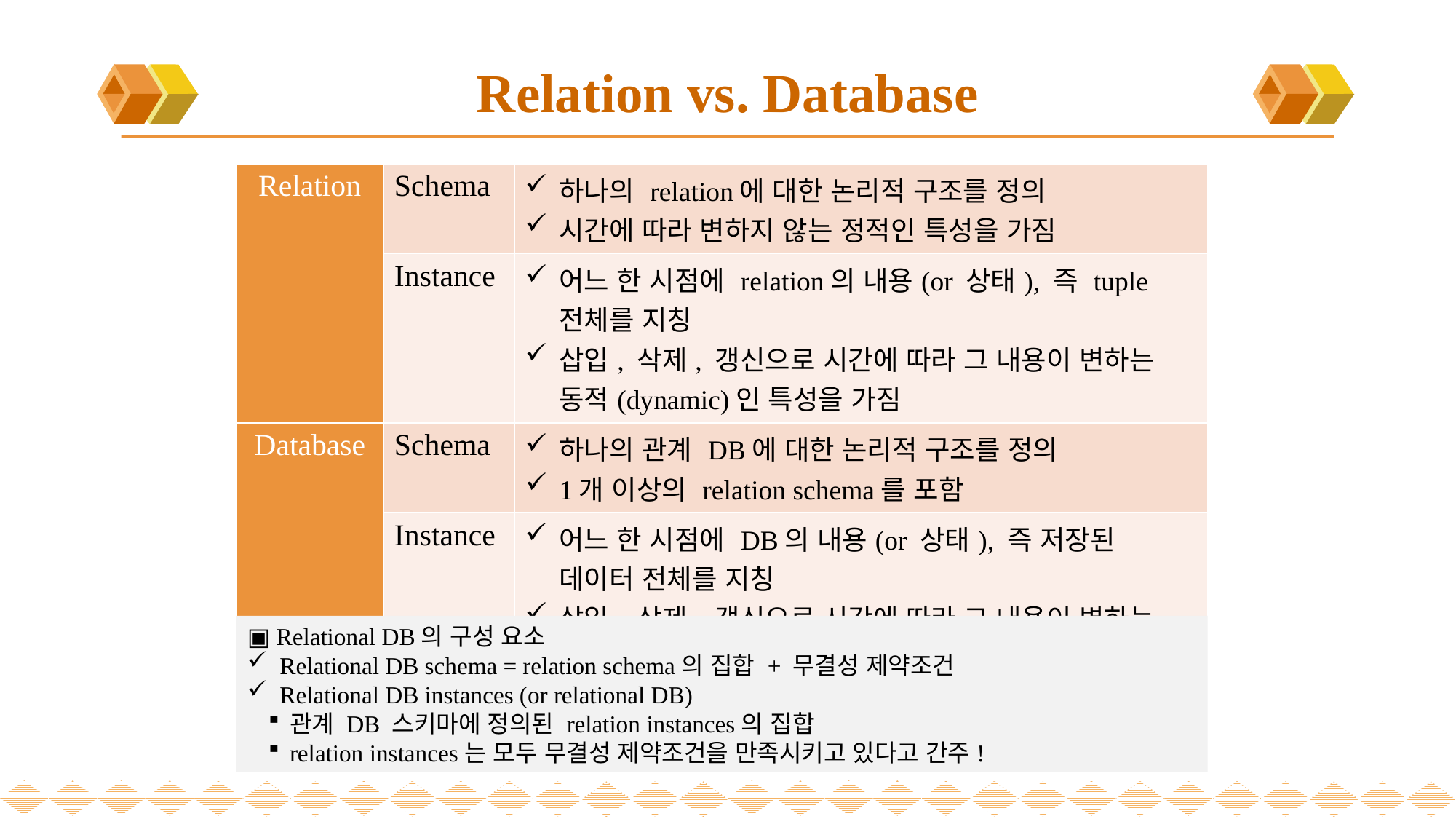

# Relation vs. Database
| Relation | Schema | 하나의 relation에 대한 논리적 구조를 정의 시간에 따라 변하지 않는 정적인 특성을 가짐 |
| --- | --- | --- |
|  | Instance | 어느 한 시점에 relation의 내용(or 상태), 즉 tuple 전체를 지칭 삽입, 삭제, 갱신으로 시간에 따라 그 내용이 변하는 동적(dynamic)인 특성을 가짐 |
| Database | Schema | 하나의 관계 DB에 대한 논리적 구조를 정의 1개 이상의 relation schema를 포함 |
|  | Instance | 어느 한 시점에 DB의 내용(or 상태), 즉 저장된 데이터 전체를 지칭 삽입, 삭제, 갱신으로 시간에 따라 그 내용이 변하는 동적(dynamic) 성질을 가짐 |
▣ Relational DB의 구성 요소
Relational DB schema = relation schema의 집합 + 무결성 제약조건
Relational DB instances (or relational DB)
관계 DB 스키마에 정의된 relation instances의 집합
relation instances는 모두 무결성 제약조건을 만족시키고 있다고 간주!